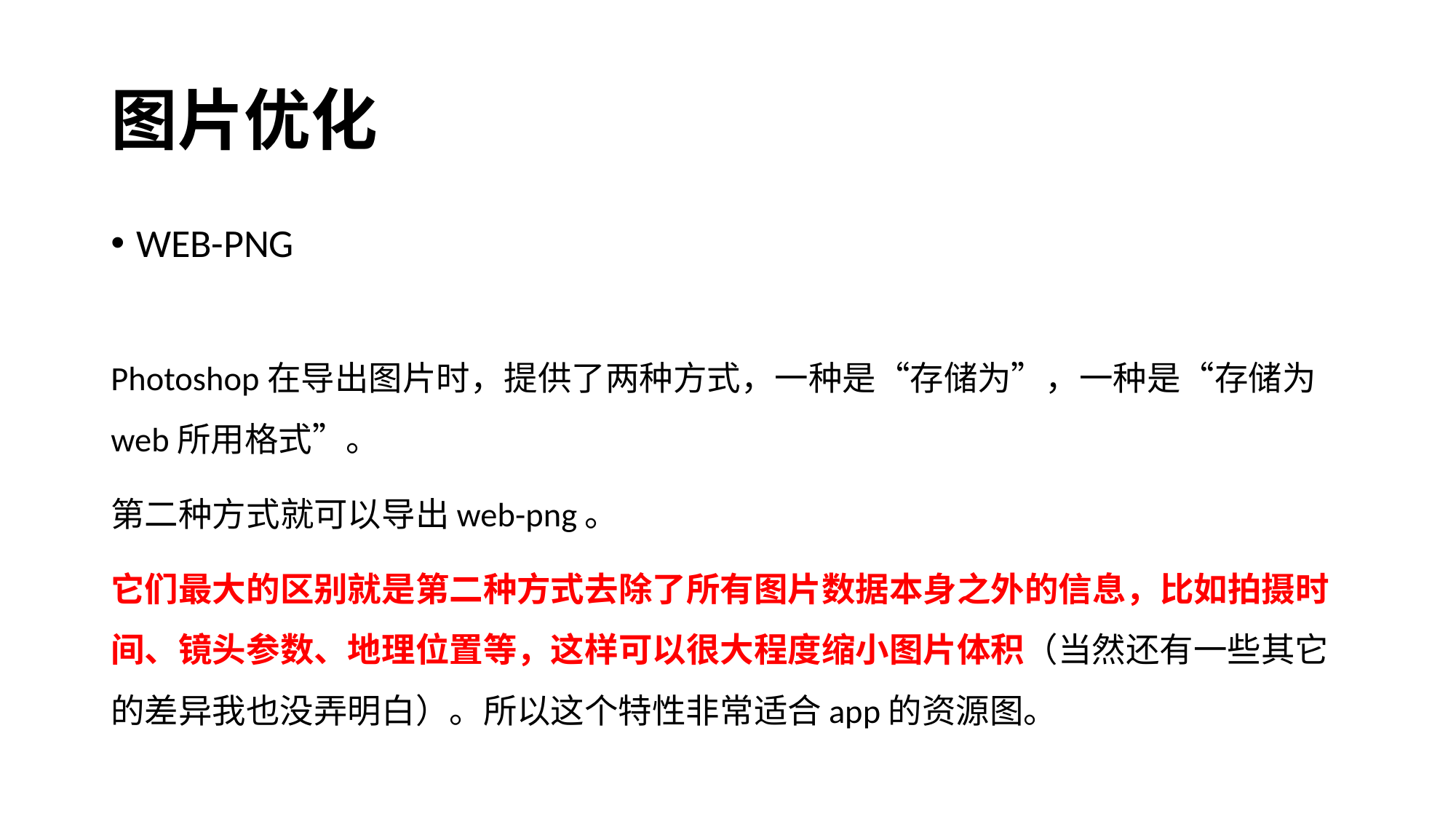

# 图片优化
WEB-PNG

Photoshop在导出图片时，提供了两种方式，一种是“存储为”，一种是“存储为web所用格式”。
第二种方式就可以导出web-png。
它们最大的区别就是第二种方式去除了所有图片数据本身之外的信息，比如拍摄时间、镜头参数、地理位置等，这样可以很大程度缩小图片体积（当然还有一些其它的差异我也没弄明白）。所以这个特性非常适合app的资源图。